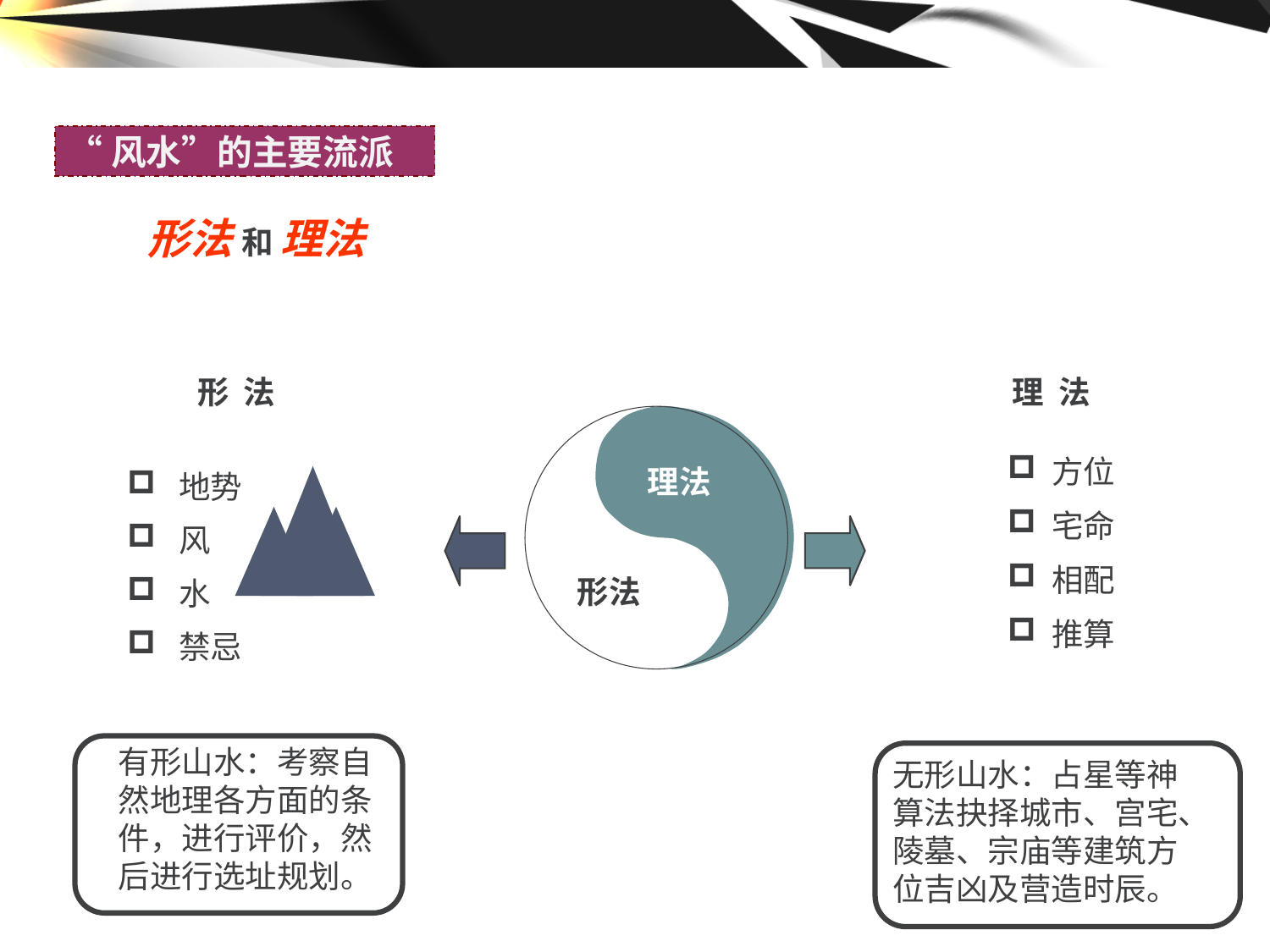

#
“风水”的主要流派
形法 和 理法

形  法

理  法

  地势
  风
  水
  禁忌
 方位
 宅命
 相配
 推算
理法

形法

有形山水：考察自然地理各方面的条件，进行评价，然后进行选址规划。

无形山水：占星等神算法抉择城市、宫宅、陵墓、宗庙等建筑方位吉凶及营造时辰。